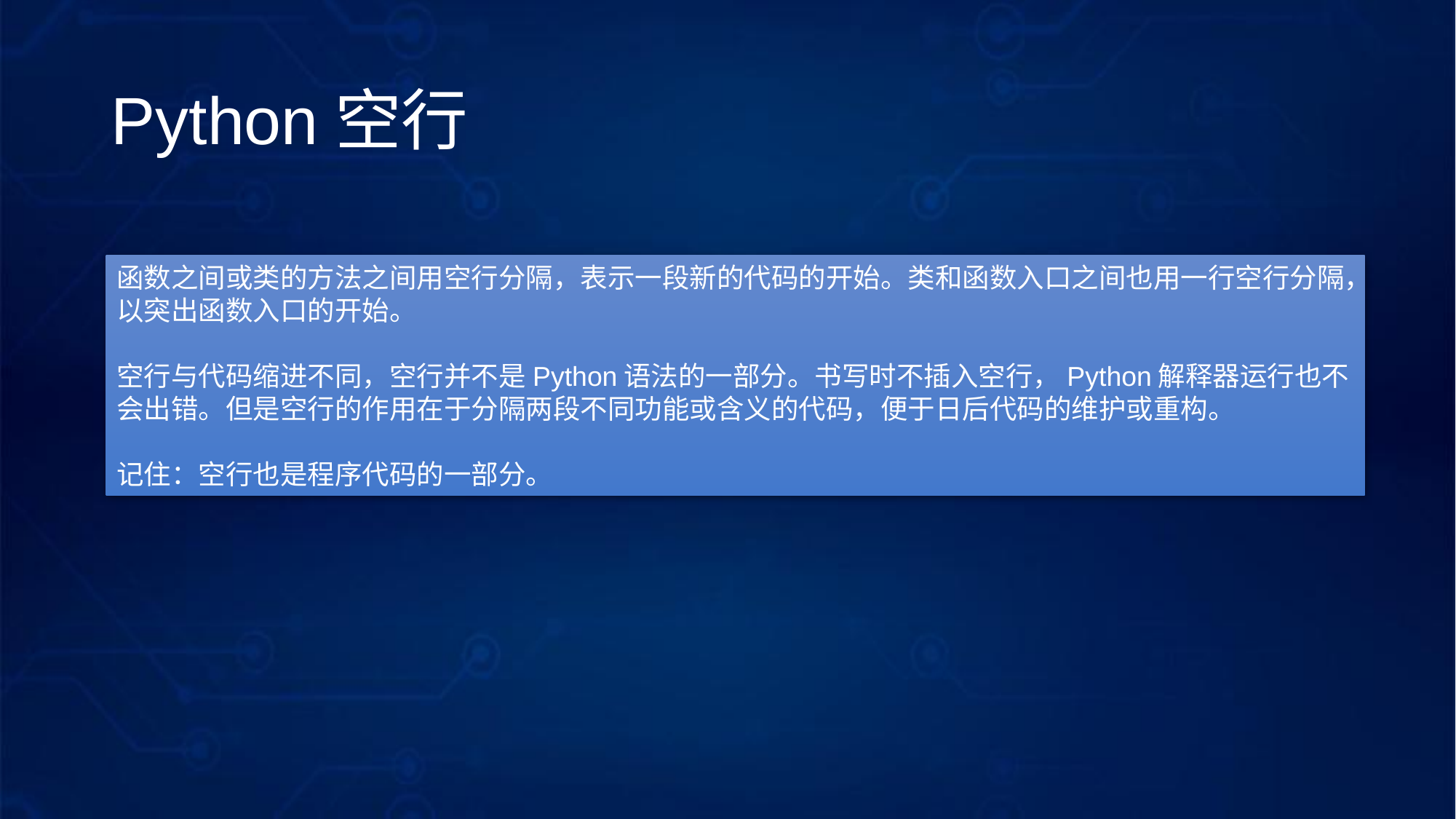

# Python空行
函数之间或类的方法之间用空行分隔，表示一段新的代码的开始。类和函数入口之间也用一行空行分隔，以突出函数入口的开始。

空行与代码缩进不同，空行并不是Python语法的一部分。书写时不插入空行，Python解释器运行也不会出错。但是空行的作用在于分隔两段不同功能或含义的代码，便于日后代码的维护或重构。

记住：空行也是程序代码的一部分。